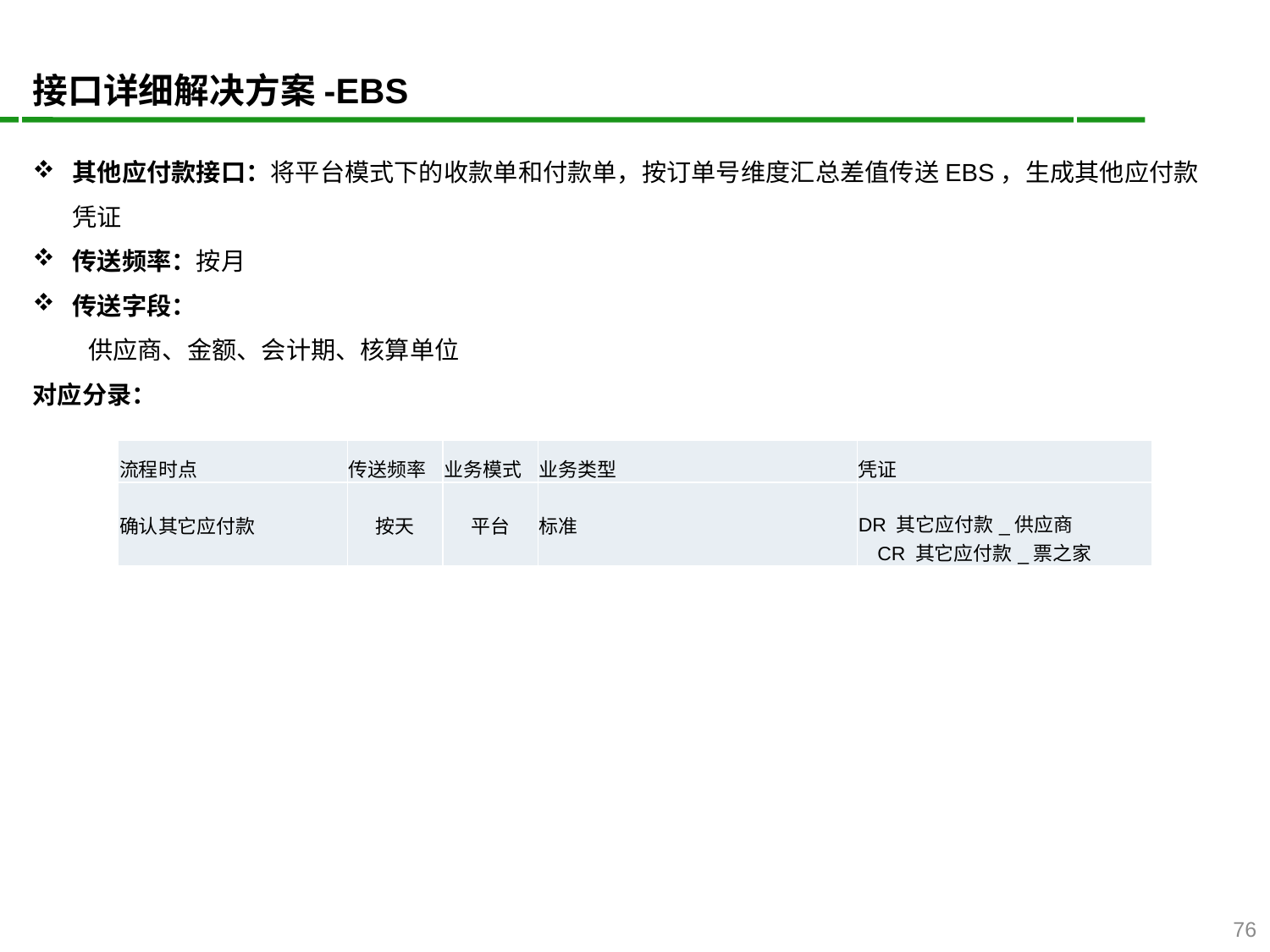

接口详细解决方案-EBS
其他应付款接口：将平台模式下的收款单和付款单，按订单号维度汇总差值传送EBS，生成其他应付款凭证
传送频率：按月
传送字段：
         供应商、金额、会计期、核算单位
对应分录：

| 流程时点 | 传送频率 | 业务模式 | 业务类型 | 凭证 |
| --- | --- | --- | --- | --- |
| 确认其它应付款 | 按天 | 平台 | 标准 | DR 其它应付款\_供应商 CR 其它应付款\_票之家 |
76